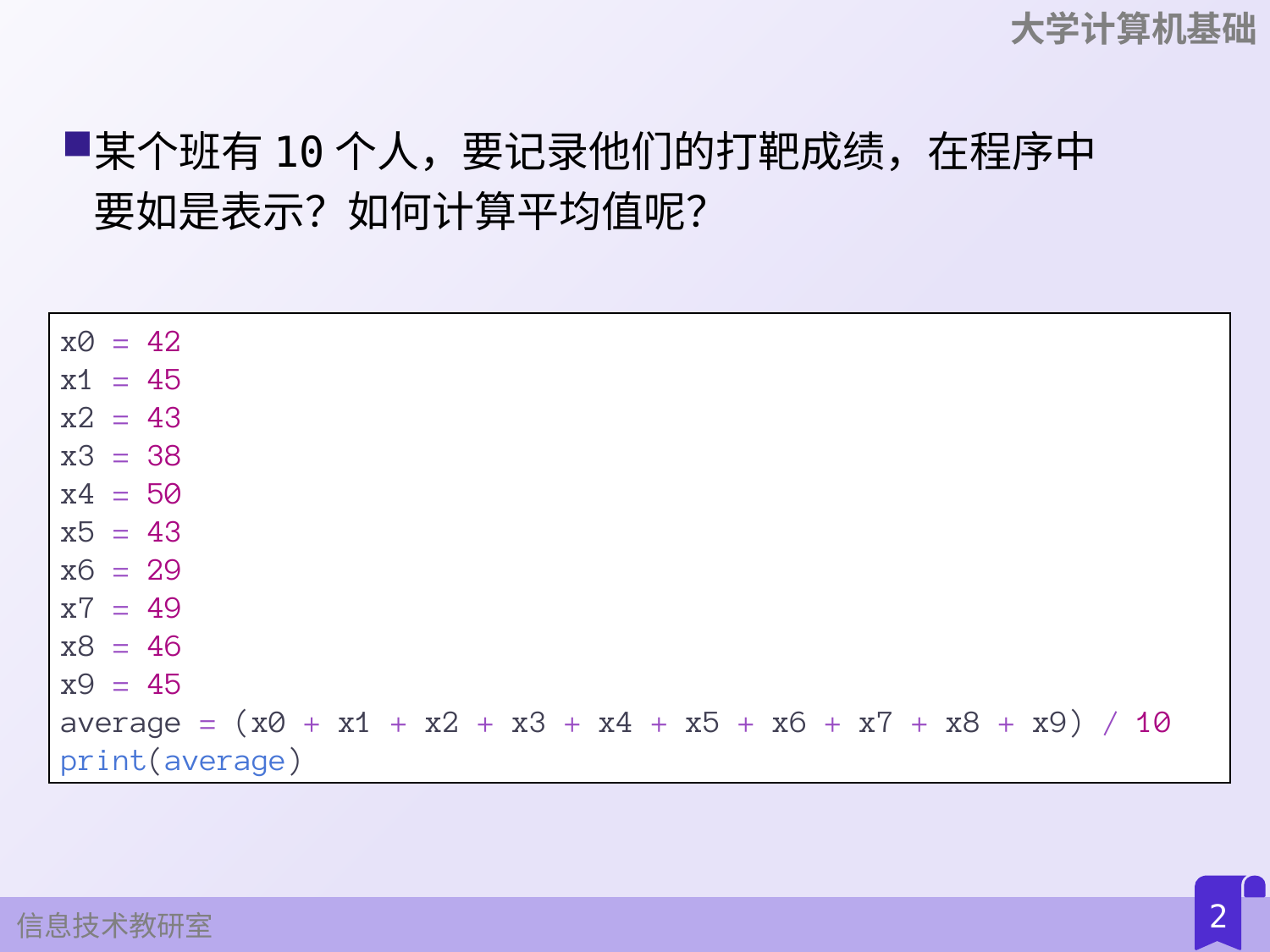

某个班有10个人，要记录他们的打靶成绩，在程序中要如是表示？如何计算平均值呢？
x0 = 42
x1 = 45
x2 = 43
x3 = 38
x4 = 50
x5 = 43
x6 = 29
x7 = 49
x8 = 46
x9 = 45
average = (x0 + x1 + x2 + x3 + x4 + x5 + x6 + x7 + x8 + x9) / 10
print(average)
2